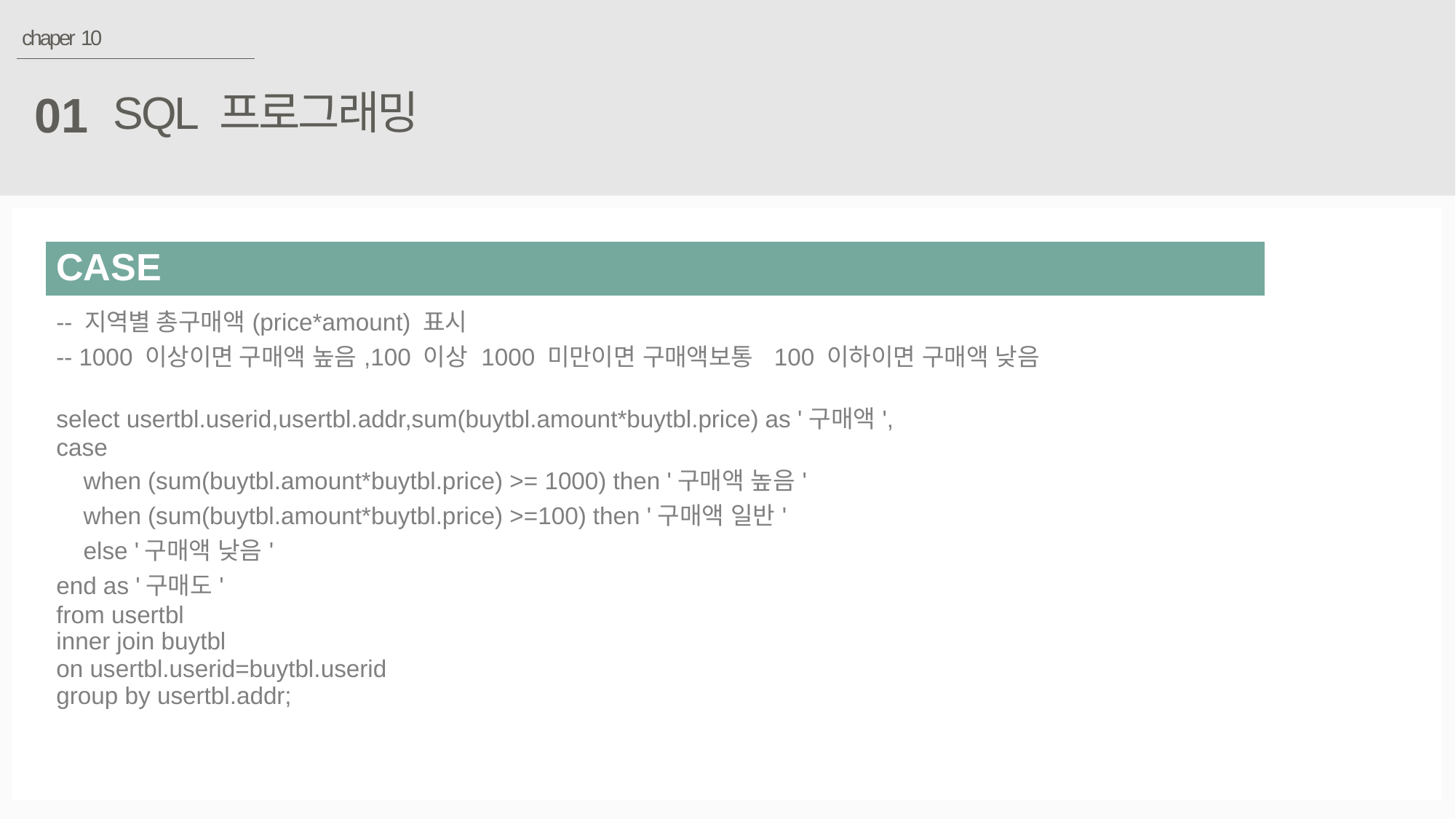

chaper  10
SQL 프로그래밍
01

| CASE |
| --- |
| -- 지역별 총구매액(price\*amount) 표시 -- 1000 이상이면 구매액 높음,100 이상 1000 미만이면 구매액보통 100 이하이면 구매액 낮음 select usertbl.userid,usertbl.addr,sum(buytbl.amount\*buytbl.price) as '구매액', case when (sum(buytbl.amount\*buytbl.price) >= 1000) then '구매액 높음' when (sum(buytbl.amount\*buytbl.price) >=100) then '구매액 일반' else '구매액 낮음' end as '구매도' from usertbl inner join buytbl on usertbl.userid=buytbl.userid group by usertbl.addr; |